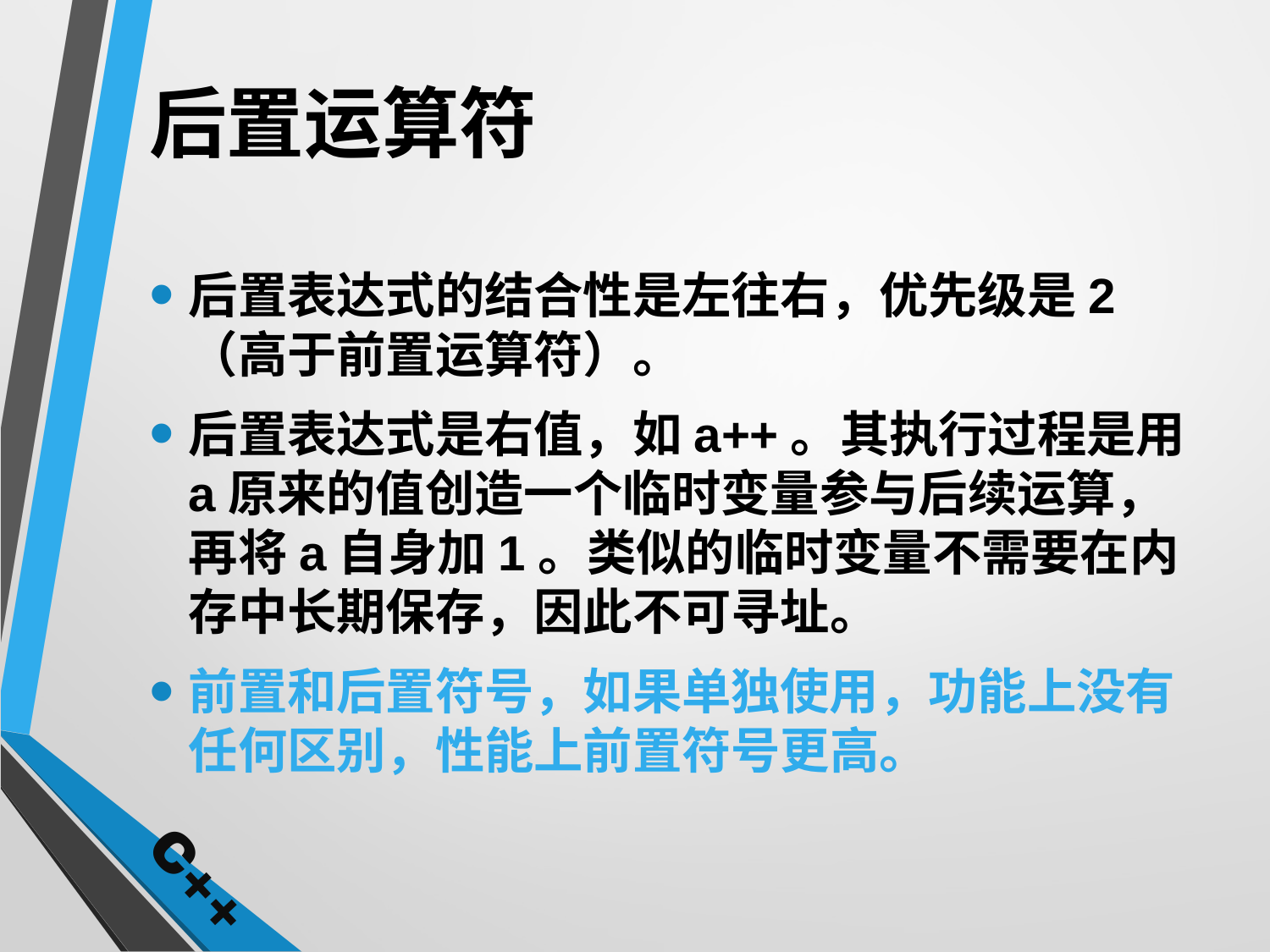

# 后置运算符
后置表达式的结合性是左往右，优先级是2（高于前置运算符）。
后置表达式是右值，如a++。其执行过程是用a原来的值创造一个临时变量参与后续运算，再将a自身加1。类似的临时变量不需要在内存中长期保存，因此不可寻址。
前置和后置符号，如果单独使用，功能上没有任何区别，性能上前置符号更高。